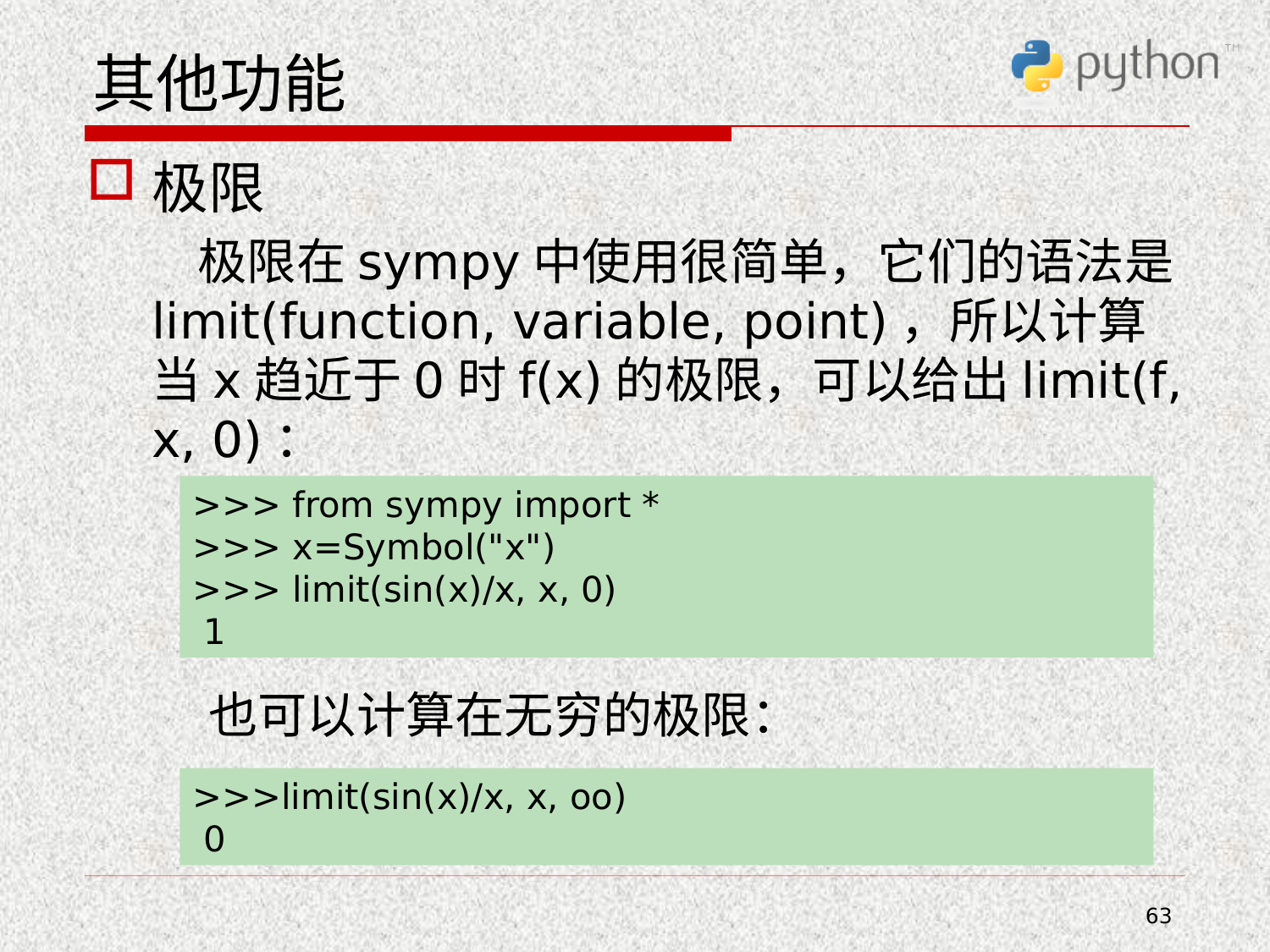

# 其他功能
极限
         极限在sympy中使用很简单，它们的语法是limit(function, variable, point)，所以计算当x趋近于0时f(x)的极限，可以给出limit(f, x, 0)：

          也可以计算在无穷的极限：
>>> from sympy import *
>>> x=Symbol("x")
>>> limit(sin(x)/x, x, 0)
 1
>>>limit(sin(x)/x, x, oo)
 0
63